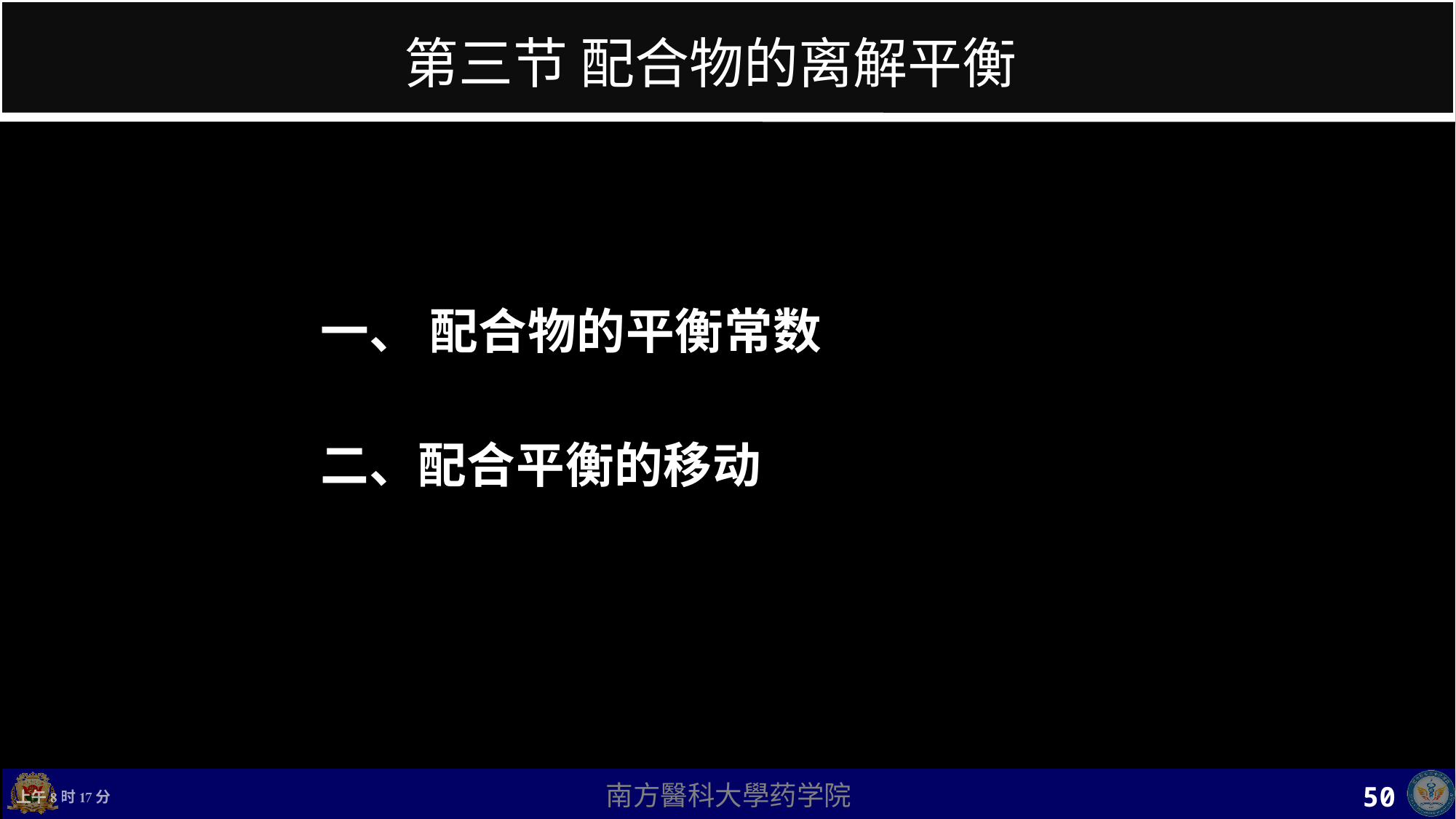

# 第三节 配合物的离解平衡
一、 配合物的平衡常数
二、配合平衡的移动
上午8时17分
50